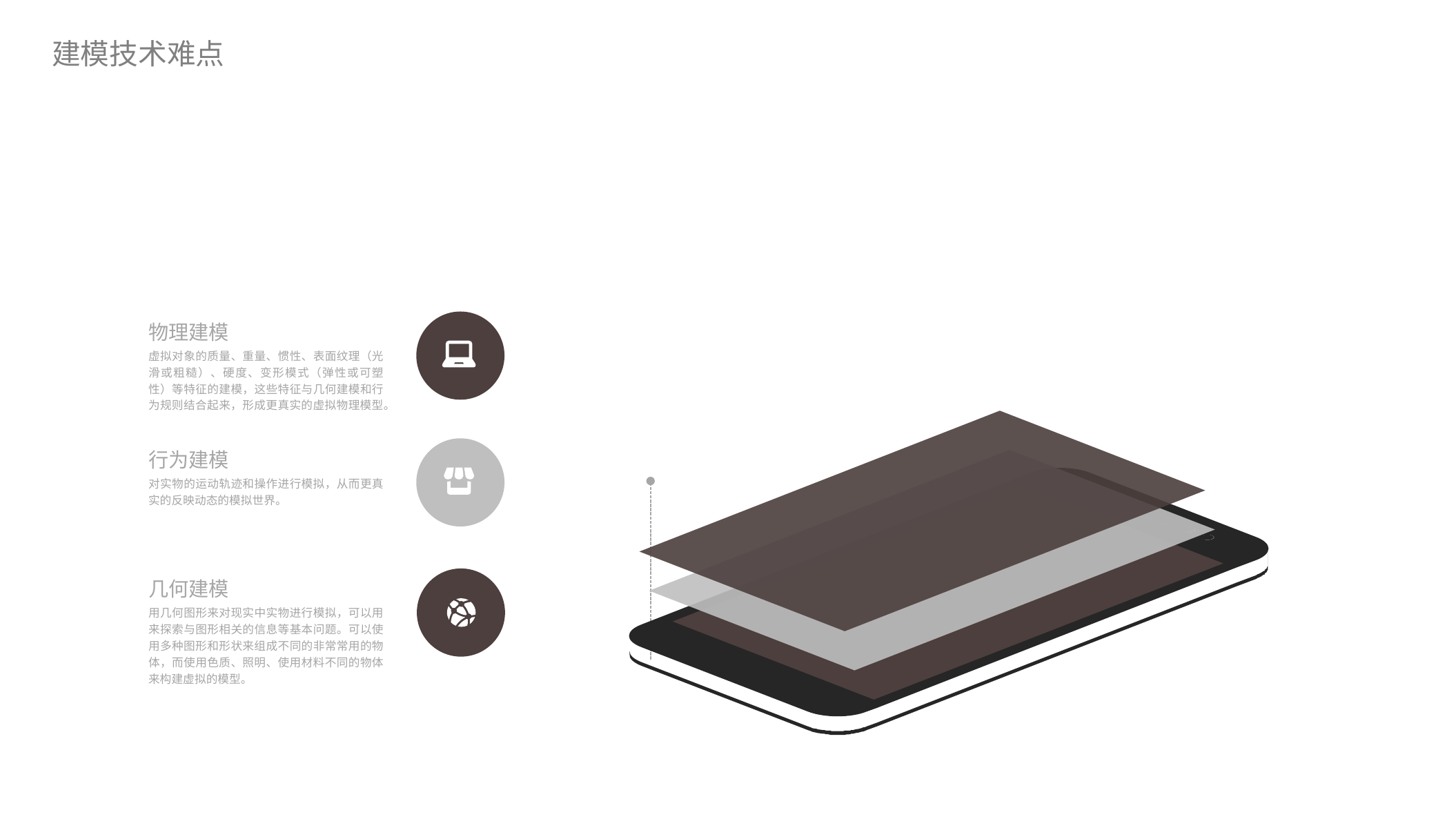

建模技术难点

物理建模

虚拟对象的质量、重量、惯性、表面纹理（光滑或粗糙）、硬度、变形模式（弹性或可塑性）等特征的建模，这些特征与几何建模和行为规则结合起来，形成更真实的虚拟物理模型。

行为建模

对实物的运动轨迹和操作进行模拟，从而更真实的反映动态的模拟世界。

几何建模

用几何图形来对现实中实物进行模拟，可以用来探索与图形相关的信息等基本问题。可以使用多种图形和形状来组成不同的非常常用的物体，而使用色质、照明、使用材料不同的物体来构建虚拟的模型。